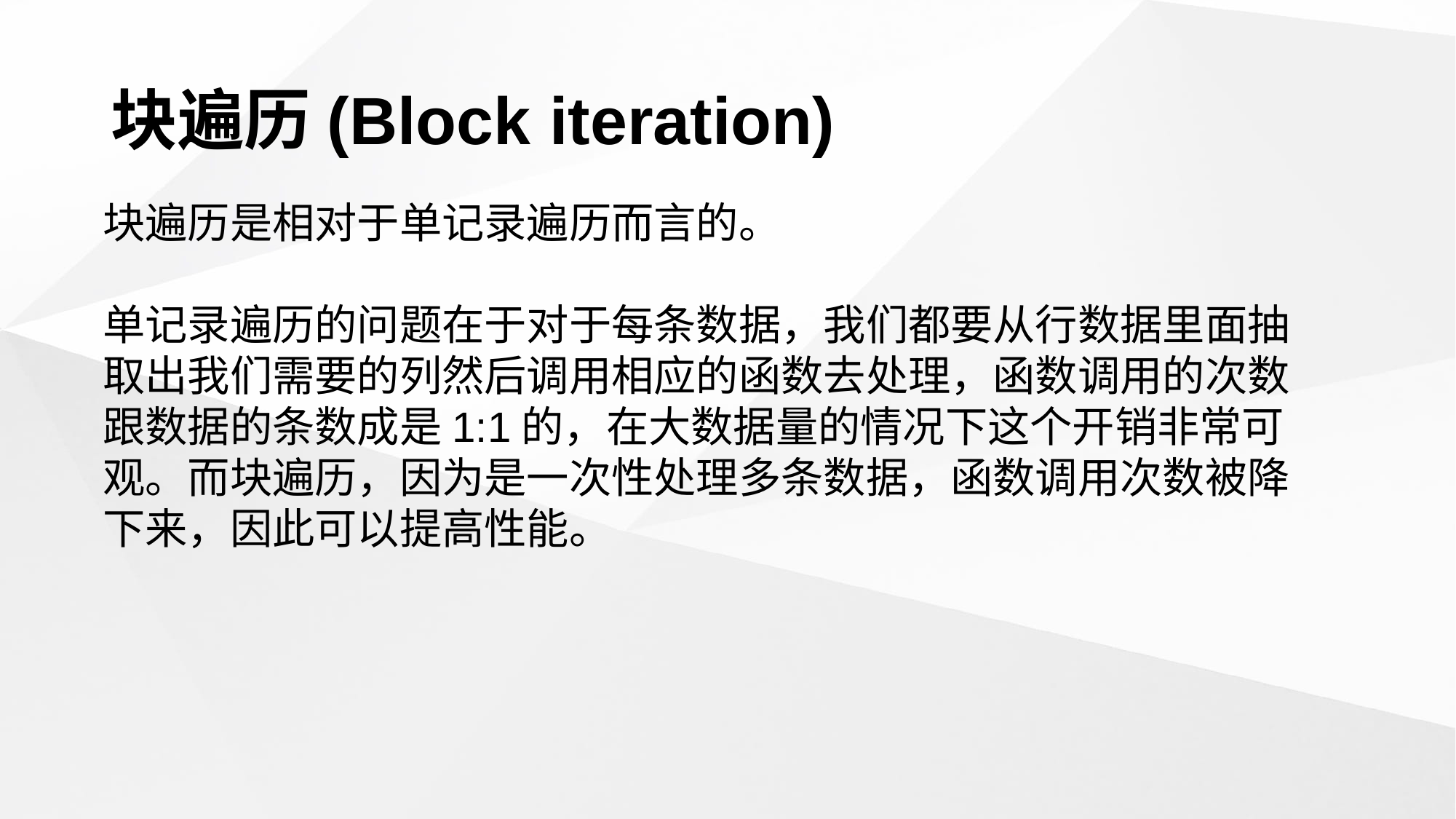

# 块遍历(Block iteration)
块遍历是相对于单记录遍历而言的。
单记录遍历的问题在于对于每条数据，我们都要从行数据里面抽取出我们需要的列然后调用相应的函数去处理，函数调用的次数跟数据的条数成是1:1的，在大数据量的情况下这个开销非常可观。而块遍历，因为是一次性处理多条数据，函数调用次数被降下来，因此可以提高性能。